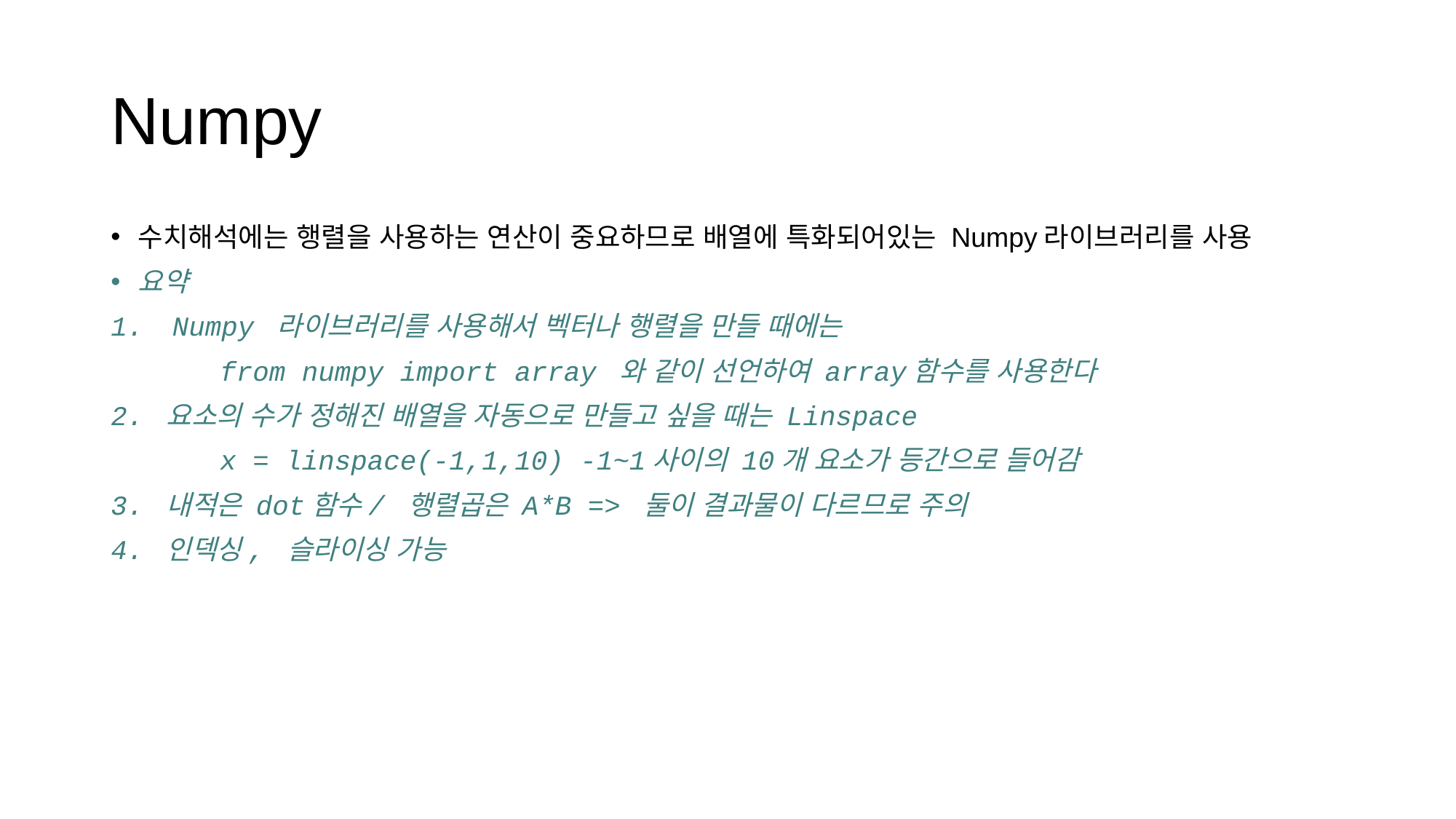

# Numpy
수치해석에는 행렬을 사용하는 연산이 중요하므로 배열에 특화되어있는 Numpy라이브러리를 사용
요약
Numpy 라이브러리를 사용해서 벡터나 행렬을 만들 때에는
	from numpy import array 와 같이 선언하여 array함수를 사용한다
2. 요소의 수가 정해진 배열을 자동으로 만들고 싶을 때는 Linspace
	x = linspace(-1,1,10) -1~1사이의 10개 요소가 등간으로 들어감
3. 내적은 dot함수/ 행렬곱은 A*B => 둘이 결과물이 다르므로 주의
4. 인덱싱, 슬라이싱 가능